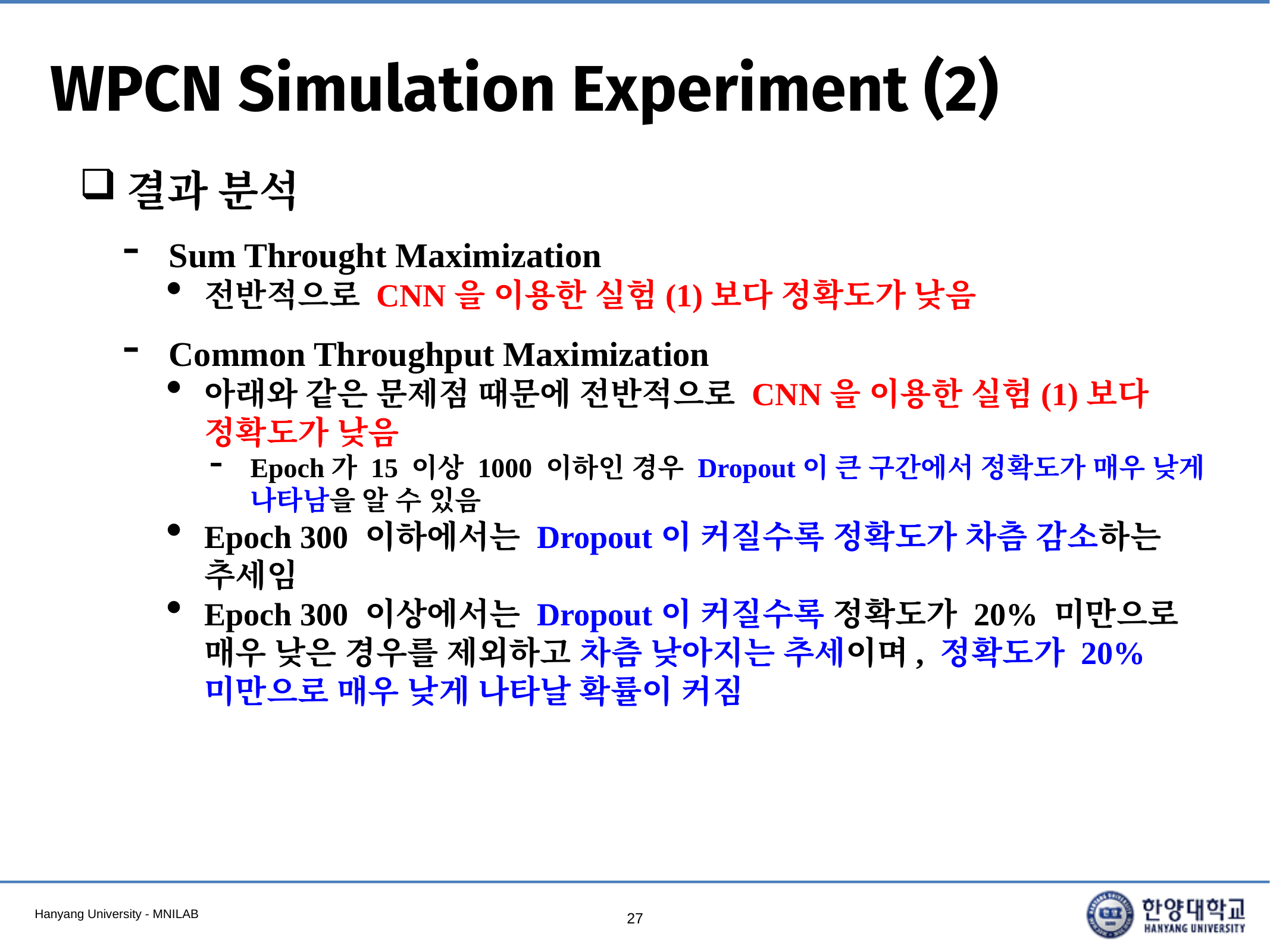

# WPCN Simulation Experiment (2)
결과 분석
Sum Throught Maximization
전반적으로 CNN을 이용한 실험(1)보다 정확도가 낮음
Common Throughput Maximization
아래와 같은 문제점 때문에 전반적으로 CNN을 이용한 실험(1)보다 정확도가 낮음
Epoch가 15 이상 1000 이하인 경우 Dropout이 큰 구간에서 정확도가 매우 낮게 나타남을 알 수 있음
Epoch 300 이하에서는 Dropout이 커질수록 정확도가 차츰 감소하는 추세임
Epoch 300 이상에서는 Dropout이 커질수록 정확도가 20% 미만으로 매우 낮은 경우를 제외하고 차츰 낮아지는 추세이며, 정확도가 20% 미만으로 매우 낮게 나타날 확률이 커짐
27